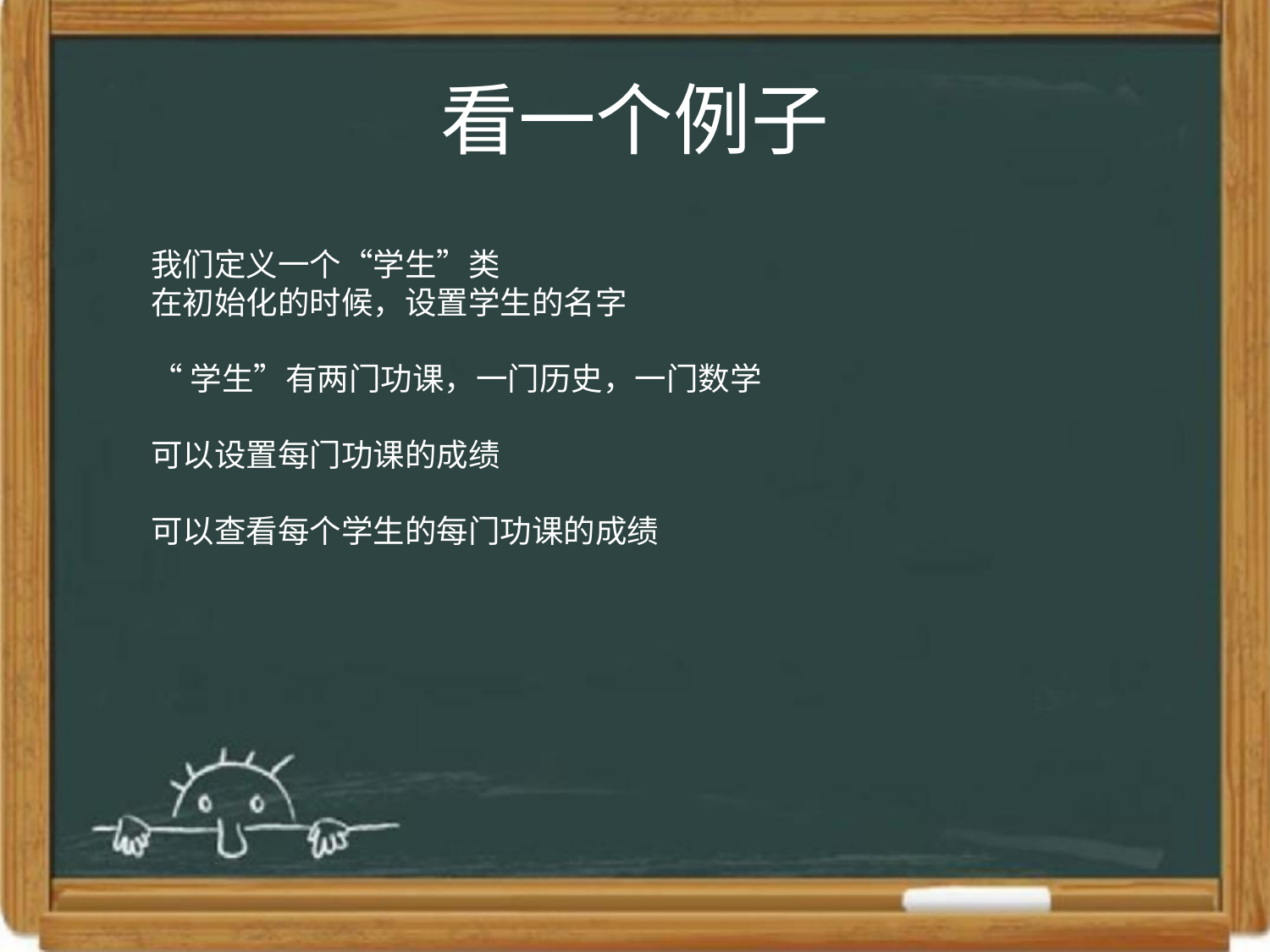

# 看一个例子
我们定义一个“学生”类
在初始化的时候，设置学生的名字

“学生”有两门功课，一门历史，一门数学

可以设置每门功课的成绩

可以查看每个学生的每门功课的成绩